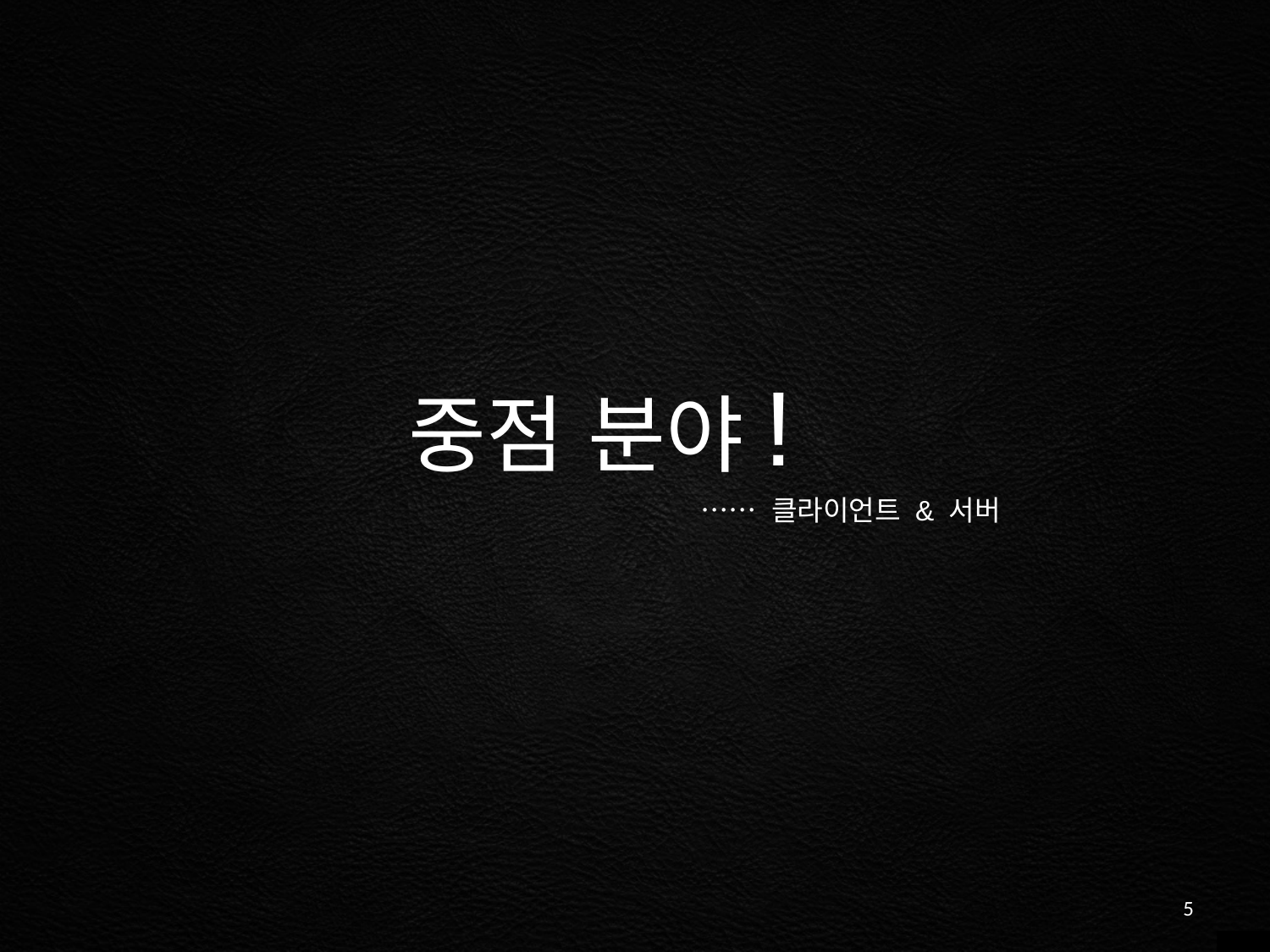

중점 분야!
					         …… 클라이언트 & 서버
5